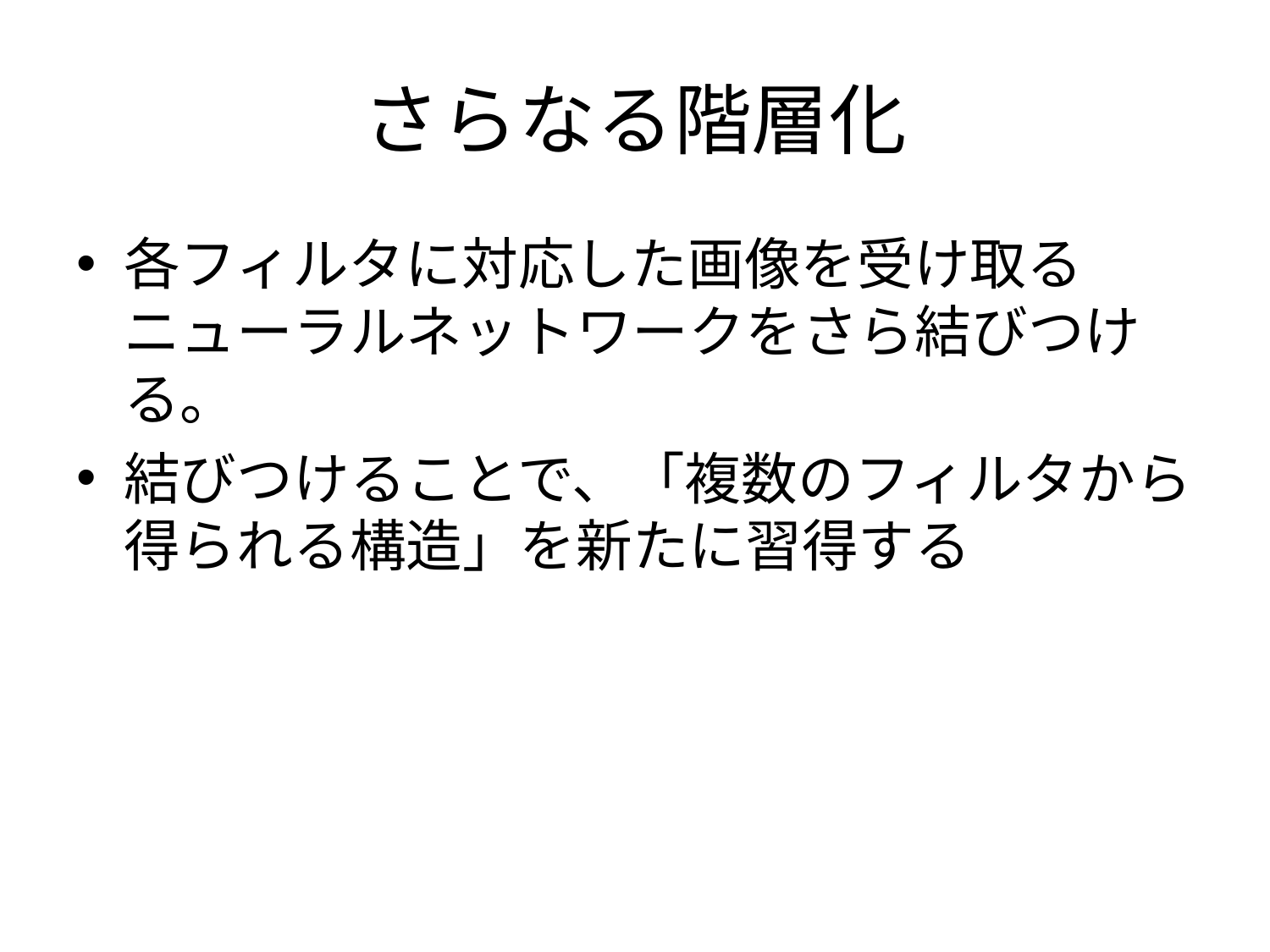

# さらなる階層化
各フィルタに対応した画像を受け取るニューラルネットワークをさら結びつける。
結びつけることで、「複数のフィルタから得られる構造」を新たに習得する